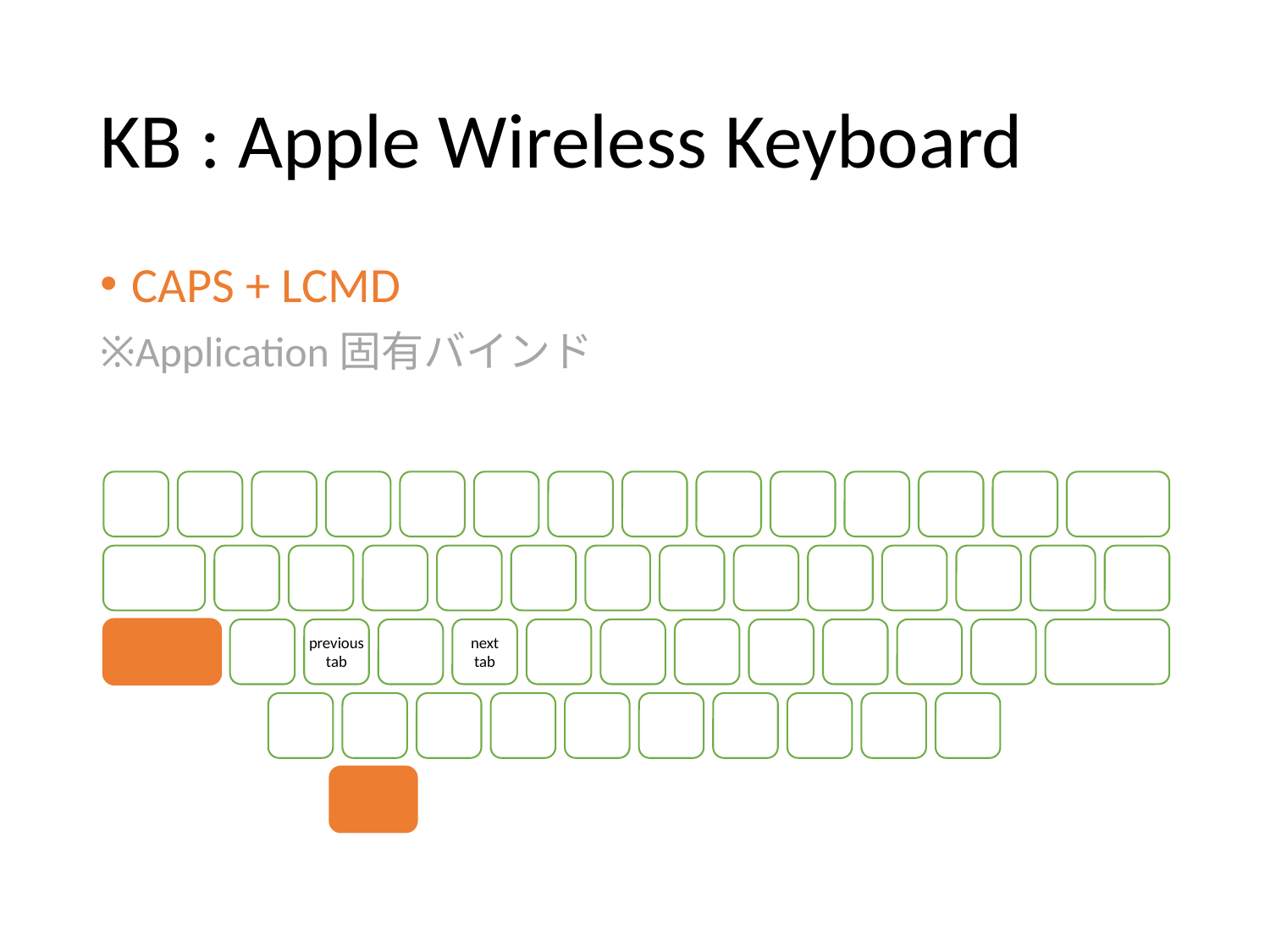

# KB : Apple Wireless Keyboard
CAPS + LCMD
※Application固有バインド

previous
tab

next
tab